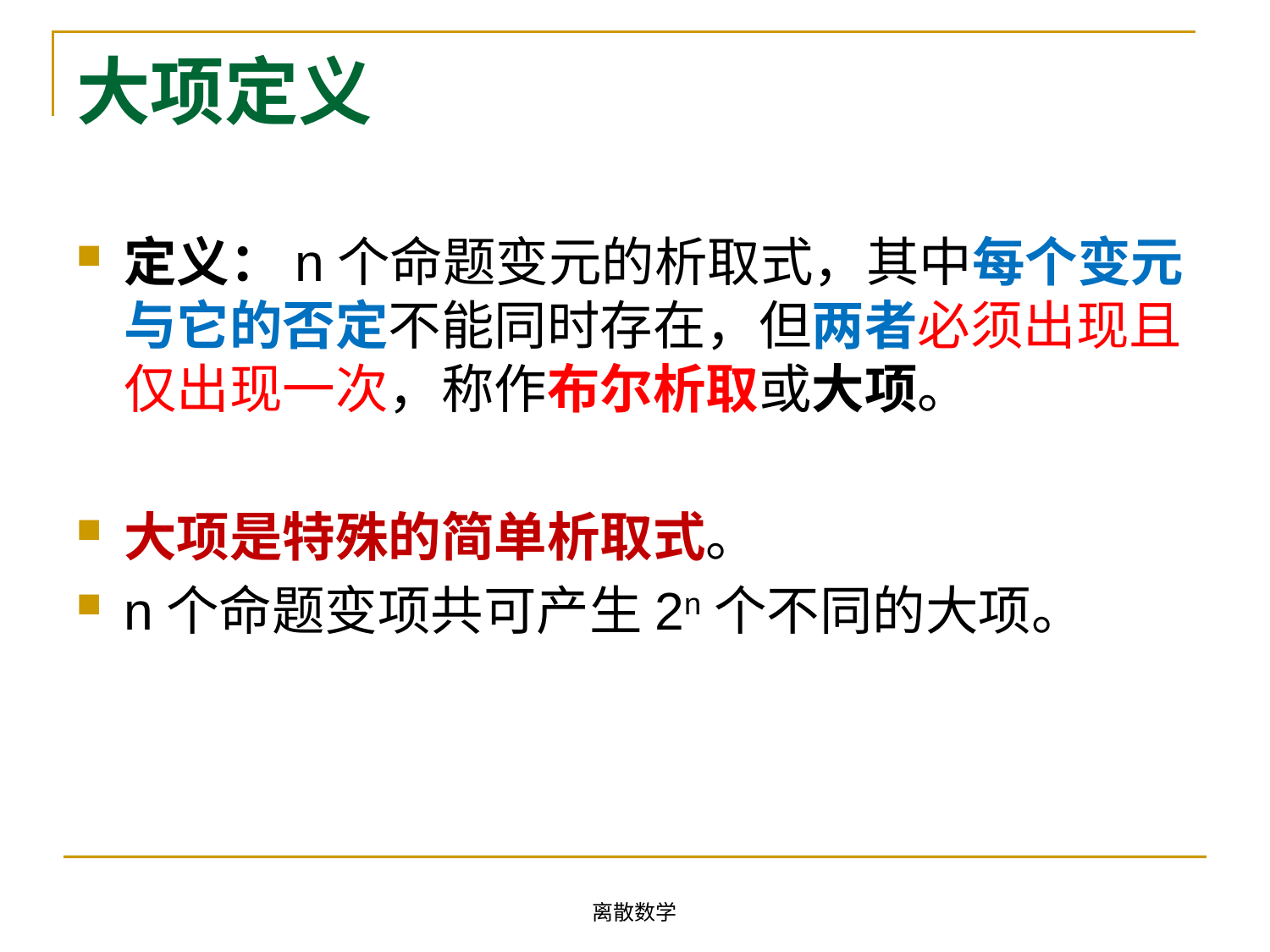

# 大项定义
定义：n个命题变元的析取式，其中每个变元与它的否定不能同时存在，但两者必须出现且仅出现一次，称作布尔析取或大项。

大项是特殊的简单析取式。
n个命题变项共可产生2n个不同的大项。

99
离散数学